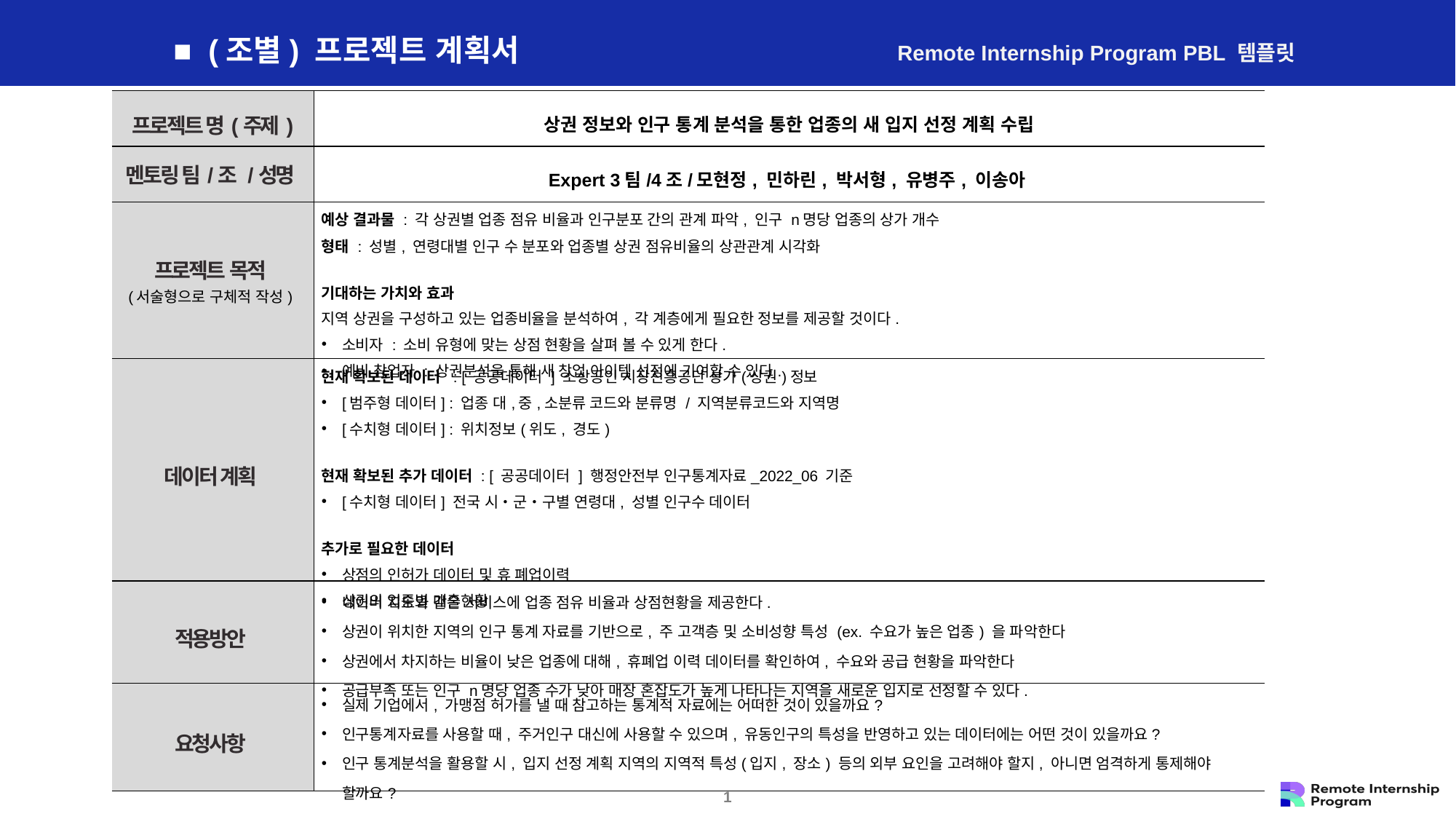

■  (조별) 프로젝트 계획서
Remote Internship Program PBL 템플릿
| 프로젝트 명(주제) | 상권 정보와 인구 통계 분석을 통한 업종의 새 입지 선정 계획 수립 |
| --- | --- |
| 멘토링 팀/조 /성명 | Expert 3팀/4조/모현정, 민하린, 박서형, 유병주, 이송아 |
| 프로젝트 목적 (서술형으로 구체적 작성) | 예상 결과물 : 각 상권별 업종 점유 비율과 인구분포 간의 관계 파악, 인구 n명당 업종의 상가 개수 형태 : 성별, 연령대별 인구 수 분포와 업종별 상권 점유비율의 상관관계 시각화 기대하는 가치와 효과 지역 상권을 구성하고 있는 업종비율을 분석하여, 각 계층에게 필요한 정보를 제공할 것이다. 소비자 : 소비 유형에 맞는 상점 현황을 살펴 볼 수 있게 한다. 예비 창업자 : 상권분석을 통해 새 창업 아이템 선정에 기여할 수 있다. |
| 데이터 계획 | 현재 확보된 데이터 : [ 공공데이터 ] 소상공인 시장진흥공단 상가(상권)정보 [범주형 데이터] : 업종 대,중,소분류 코드와 분류명 / 지역분류코드와 지역명 [수치형 데이터] : 위치정보(위도, 경도) 현재 확보된 추가 데이터 : [ 공공데이터 ] 행정안전부 인구통계자료\_2022\_06 기준 [수치형 데이터] 전국 시・군・구별 연령대, 성별 인구수 데이터 추가로 필요한 데이터 상점의 인허가 데이터 및 휴 폐업이력 상권의 업종별 매출현황 |
| 적용방안 | 네이버 지도와 같은 서비스에 업종 점유 비율과 상점현황을 제공한다. 상권이 위치한 지역의 인구 통계 자료를 기반으로, 주 고객층 및 소비성향 특성 (ex. 수요가 높은 업종) 을 파악한다 상권에서 차지하는 비율이 낮은 업종에 대해, 휴폐업 이력 데이터를 확인하여, 수요와 공급 현황을 파악한다 공급부족 또는 인구 n명당 업종 수가 낮아 매장 혼잡도가 높게 나타나는 지역을 새로운 입지로 선정할 수 있다. |
| 요청사항 | 실제 기업에서, 가맹점 허가를 낼 때 참고하는 통계적 자료에는 어떠한 것이 있을까요? 인구통계자료를 사용할 때, 주거인구 대신에 사용할 수 있으며, 유동인구의 특성을 반영하고 있는 데이터에는 어떤 것이 있을까요? 인구 통계분석을 활용할 시, 입지 선정 계획 지역의 지역적 특성(입지, 장소) 등의 외부 요인을 고려해야 할지, 아니면 엄격하게 통제해야 할까요? |